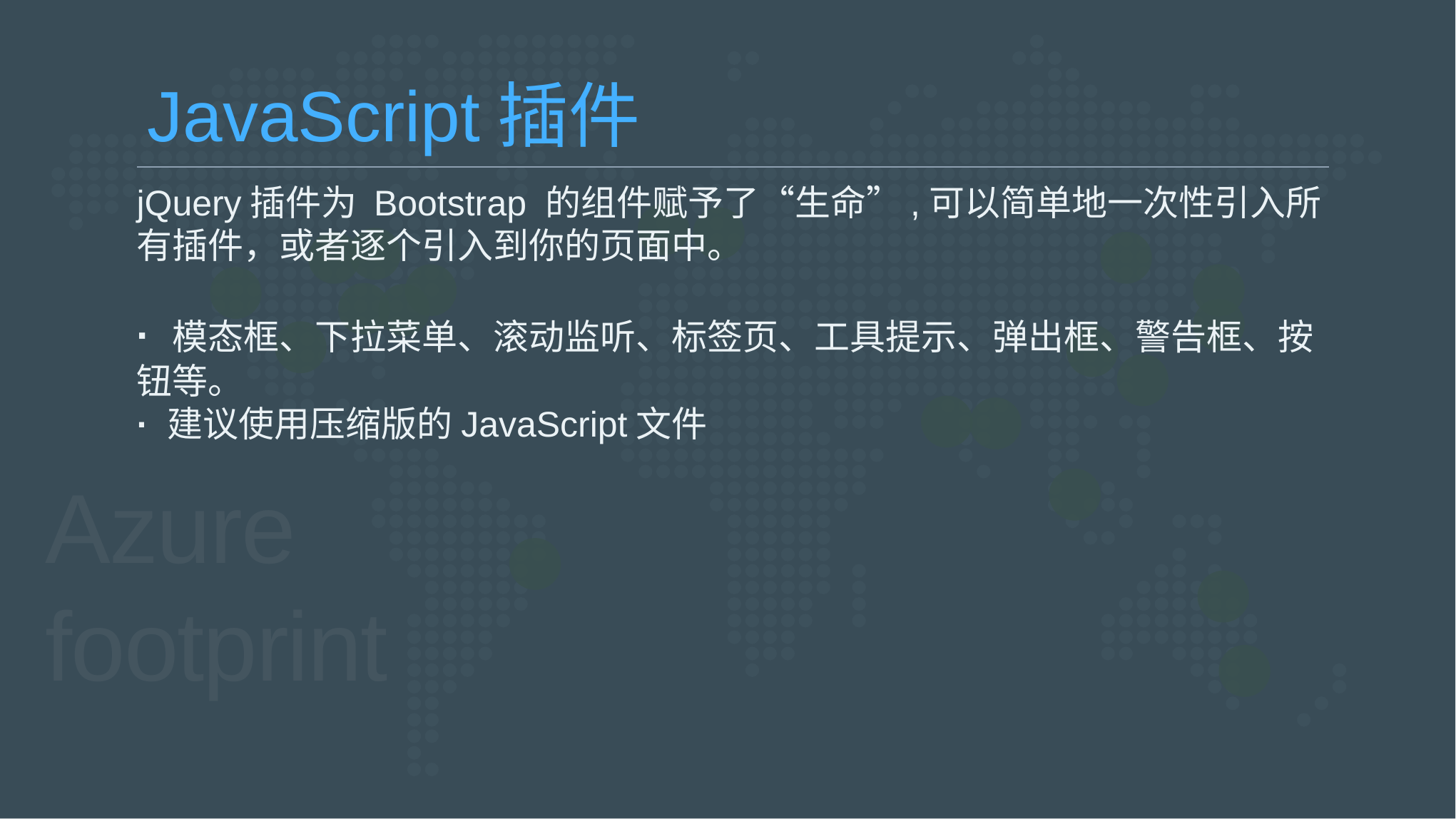

JavaScript插件
jQuery插件为 Bootstrap 的组件赋予了“生命”,可以简单地一次性引入所有插件，或者逐个引入到你的页面中。

· 模态框、下拉菜单、滚动监听、标签页、工具提示、弹出框、警告框、按钮等。
· 建议使用压缩版的JavaScript文件

Azure footprint